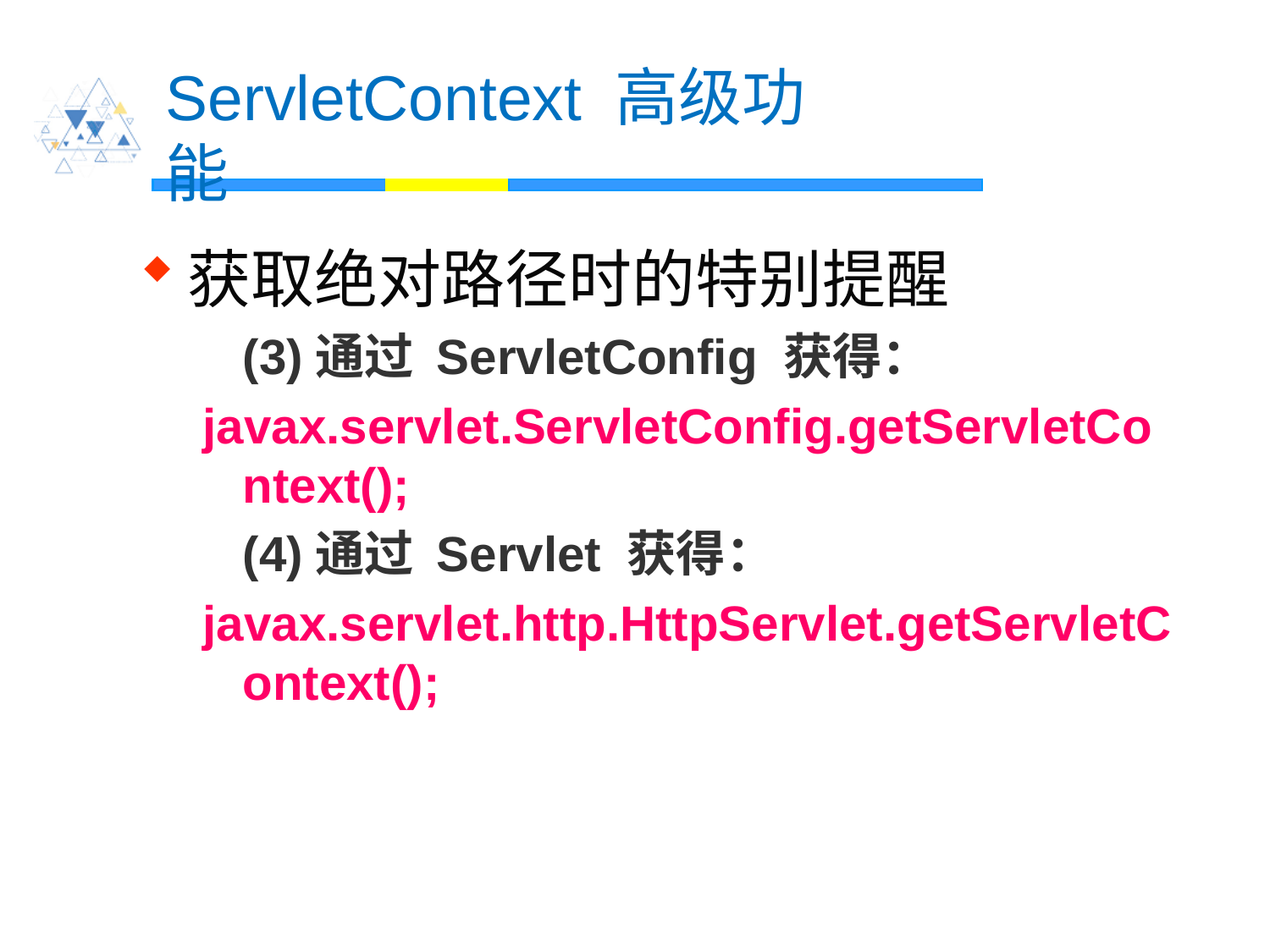

# ServletContext 高级功能
获取绝对路径时的特别提醒
	(3)通过 ServletConfig 获得：
javax.servlet.ServletConfig.getServletContext();
	(4)通过 Servlet 获得：
javax.servlet.http.HttpServlet.getServletContext();